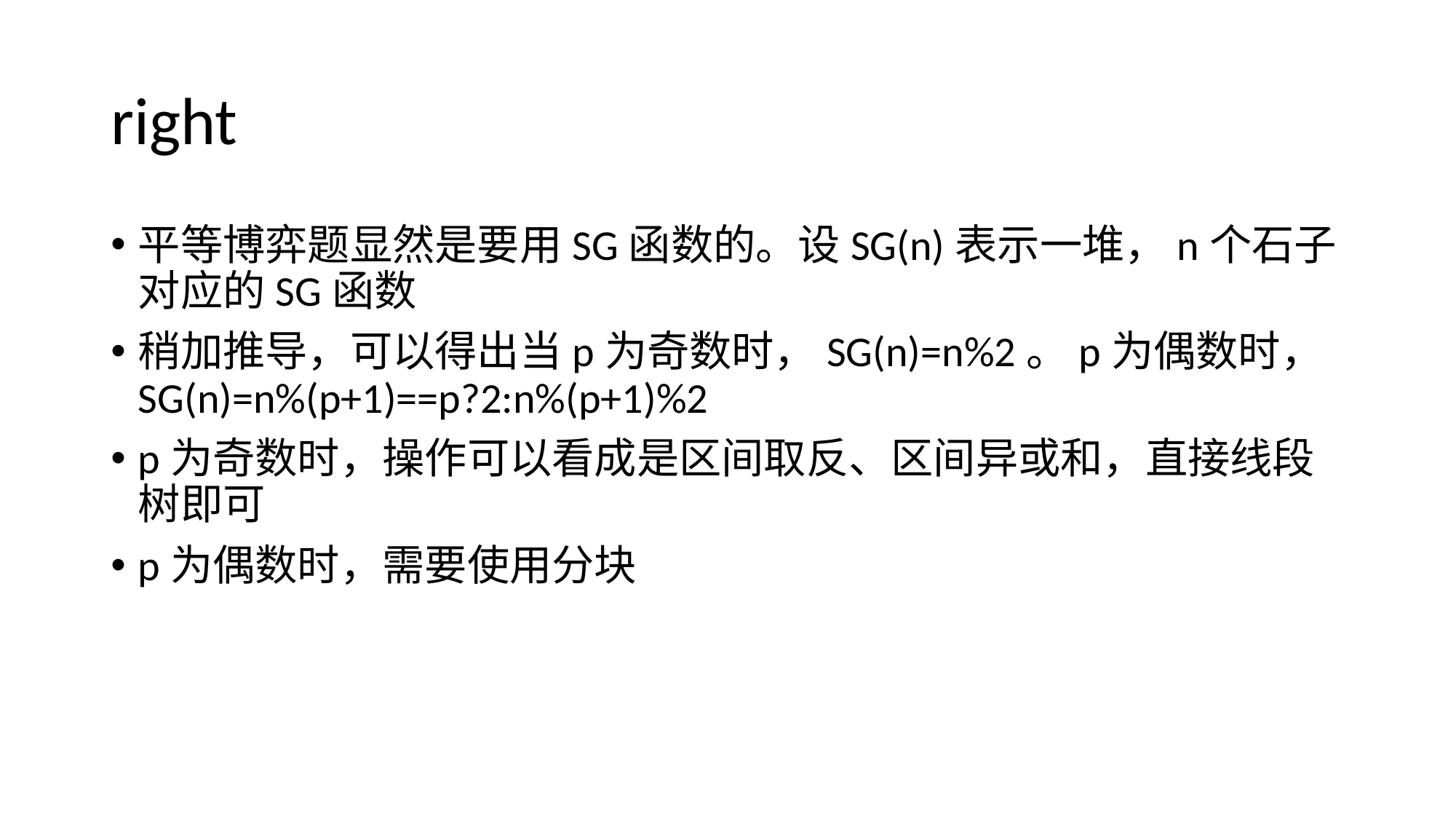

# right
平等博弈题显然是要用SG函数的。设SG(n)表示一堆，n个石子对应的SG函数
稍加推导，可以得出当p为奇数时，SG(n)=n%2。p为偶数时，SG(n)=n%(p+1)==p?2:n%(p+1)%2
p为奇数时，操作可以看成是区间取反、区间异或和，直接线段树即可
p为偶数时，需要使用分块